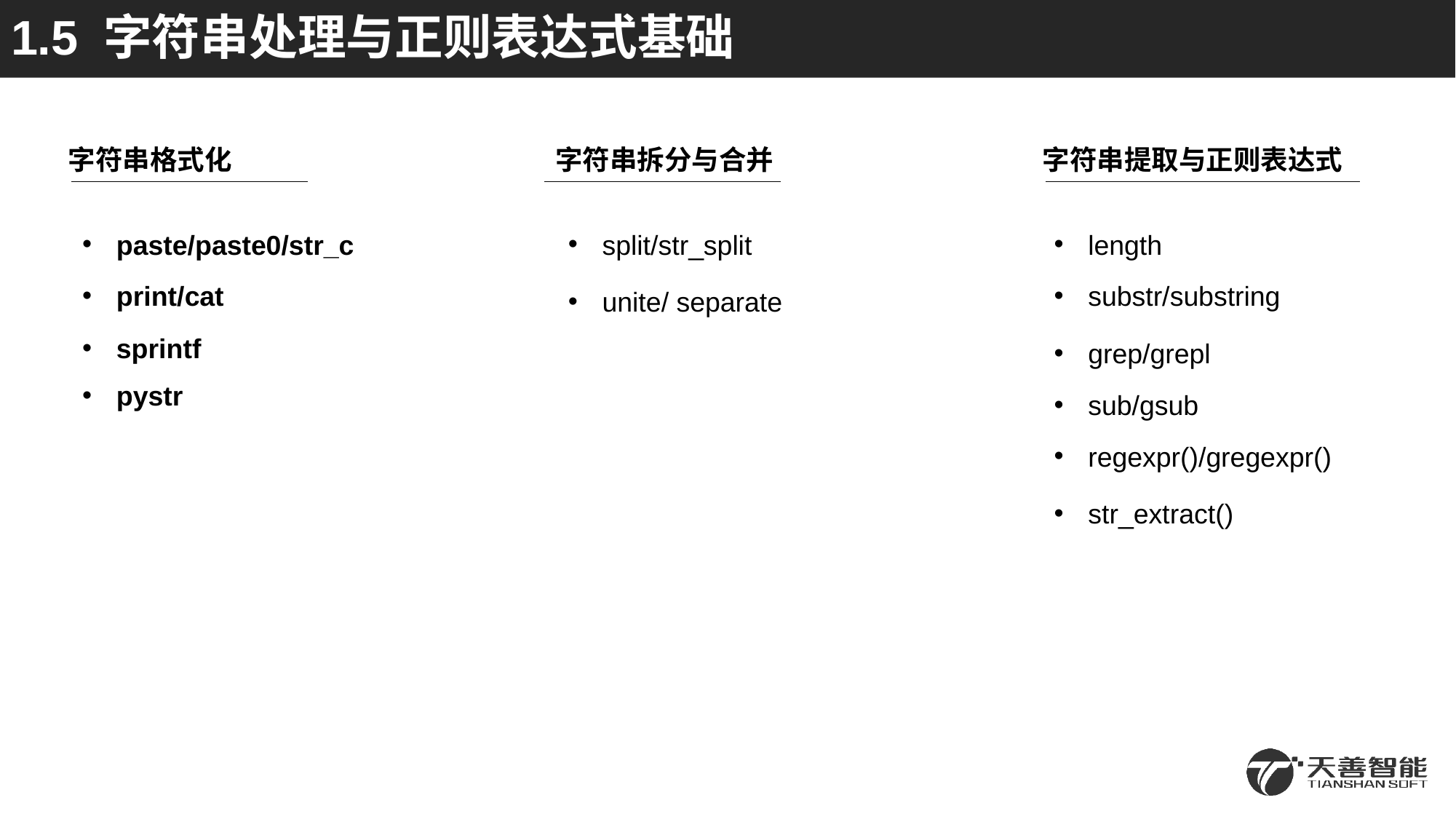

# 1.5 字符串处理与正则表达式基础
字符串格式化
字符串拆分与合并
字符串提取与正则表达式
paste/paste0/str_c
split/str_split
length
print/cat
substr/substring
unite/ separate
sprintf
grep/grepl
pystr
sub/gsub
regexpr()/gregexpr()
str_extract()